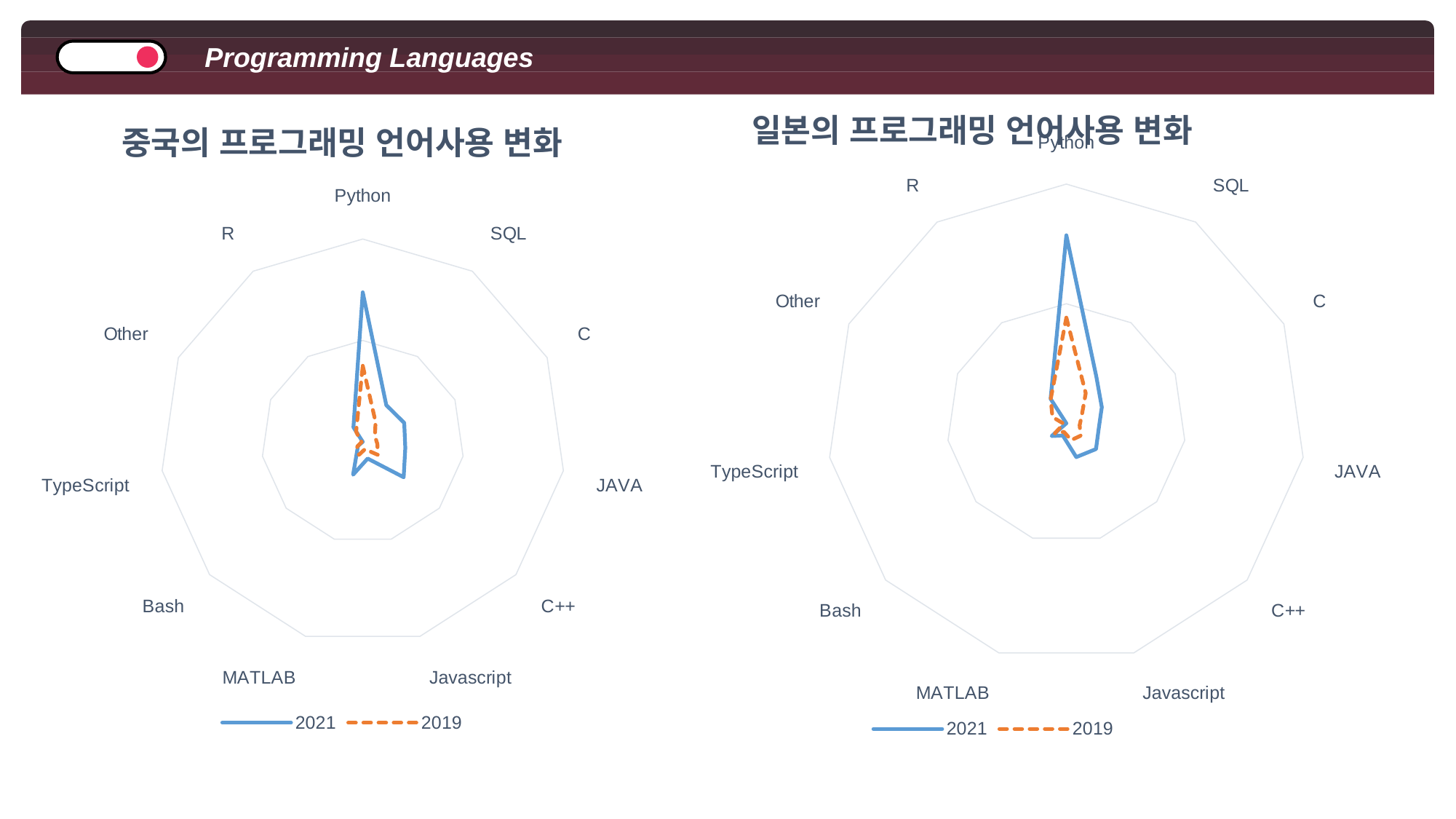

Programming Languages

### Chart: 중국의 프로그래밍 언어사용 변화

| Category | 2021 | 2019 |
|---|---|---|
| Python | 737.0 | 375.0 |
| SQL | 215.0 | 117.0 |
| C | 225.0 | 66.0 |
| JAVA | 212.0 | 73.0 |
| C++ | 267.0 | 98.0 |
| Javascript | 86.0 | 38.0 |
| MATLAB | 169.0 | 67.0 |
| Bash | 31.0 | 36.0 |
| TypeScript | 0.0 | 5.0 |
| Other | 0.0 | 12.0 |
| R | 85.0 | 60.0 |

### Chart: 일본의 프로그래밍 언어사용 변화

| Category | 2021 | 2019 |
|---|---|---|
| Python | 786.0 | 442.0 |
| SQL | 232.0 | 150.0 |
| C | 163.0 | 70.0 |
| JAVA | 137.0 | 56.0 |
| C++ | 164.0 | 79.0 |
| Javascript | 147.0 | 73.0 |
| MATLAB | 53.0 | 37.0 |
| Bash | 81.0 | 64.0 |
| TypeScript | 0.0 | 11.0 |
| Other | 0.0 | 64.0 |
| R | 122.0 | 121.0 |